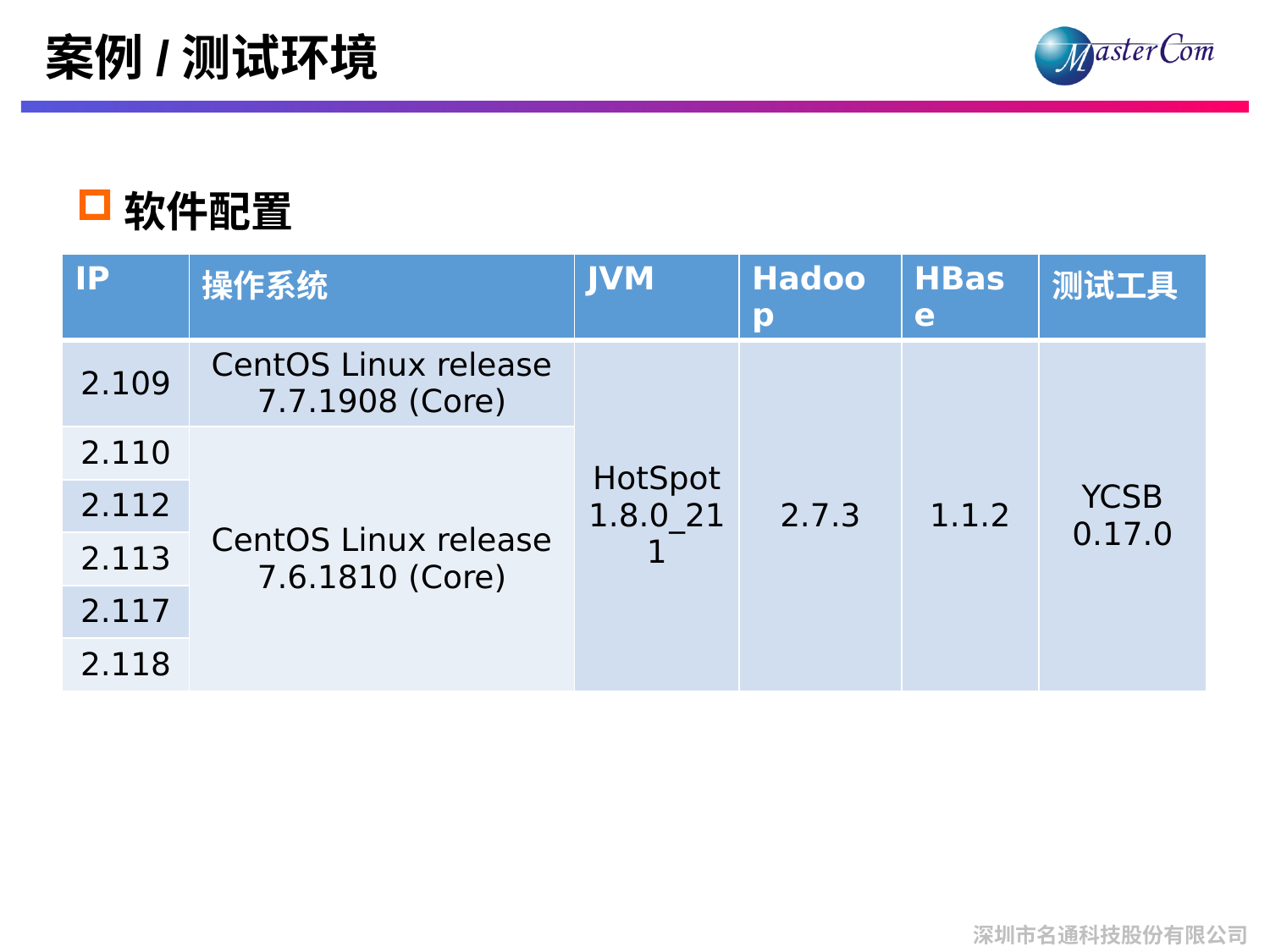

# 案例/测试环境
软件配置
| IP | 操作系统 | JVM | Hadoop | HBase | 测试工具 |
| --- | --- | --- | --- | --- | --- |
| 2.109 | CentOS Linux release 7.7.1908 (Core) | HotSpot 1.8.0\_211 | 2.7.3 | 1.1.2 | YCSB 0.17.0 |
| 2.110 | CentOS Linux release 7.6.1810 (Core) |  |  |  |  |
| 2.112 |  |  |  |  |  |
| 2.113 |  |  |  |  |  |
| 2.117 |  |  |  |  |  |
| 2.118 |  |  |  |  |  |